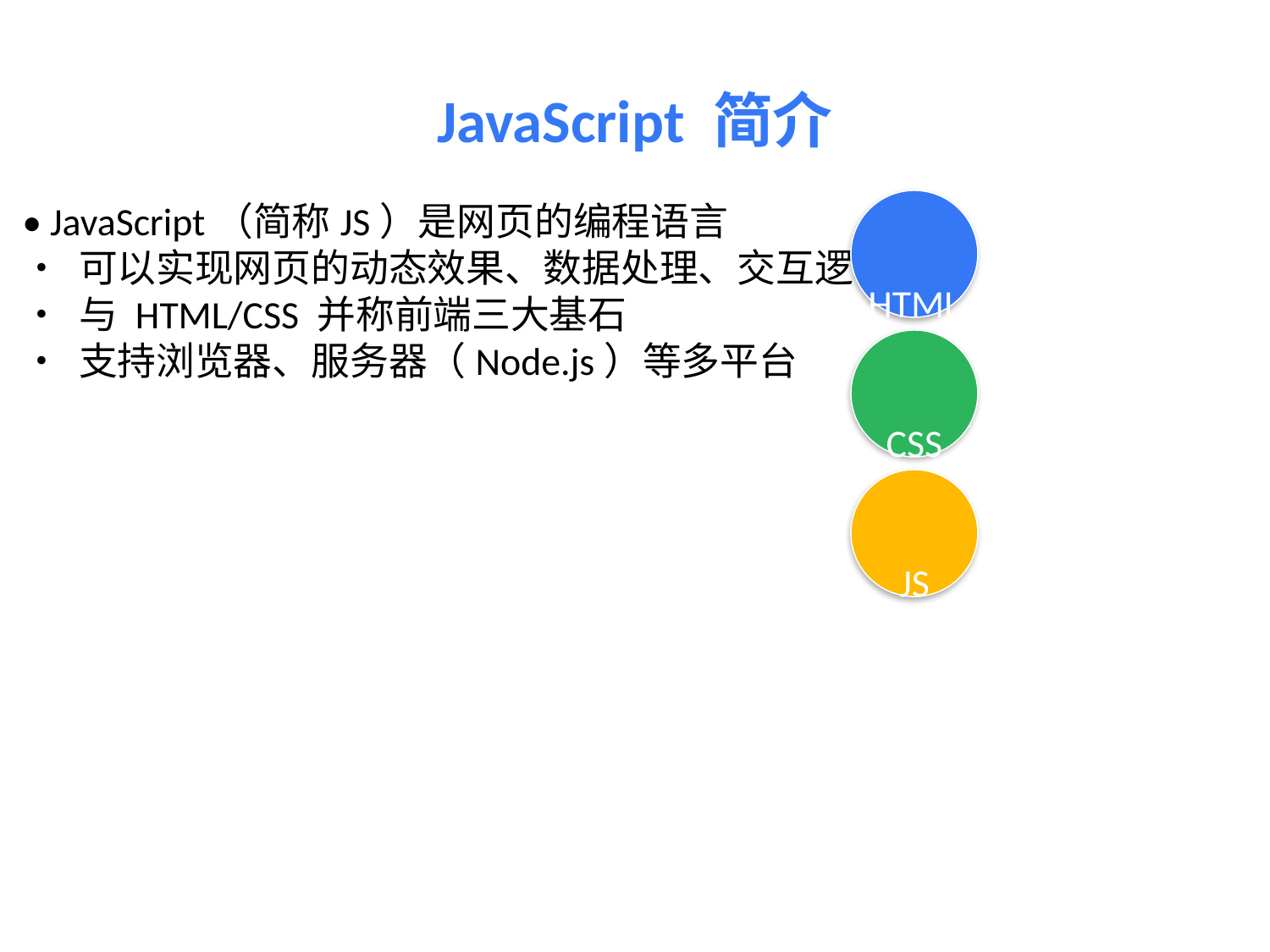

JavaScript 简介

• JavaScript（简称JS）是网页的编程语言
• 可以实现网页的动态效果、数据处理、交互逻辑
• 与 HTML/CSS 并称前端三大基石
• 支持浏览器、服务器（Node.js）等多平台

HTML

CSS

JS